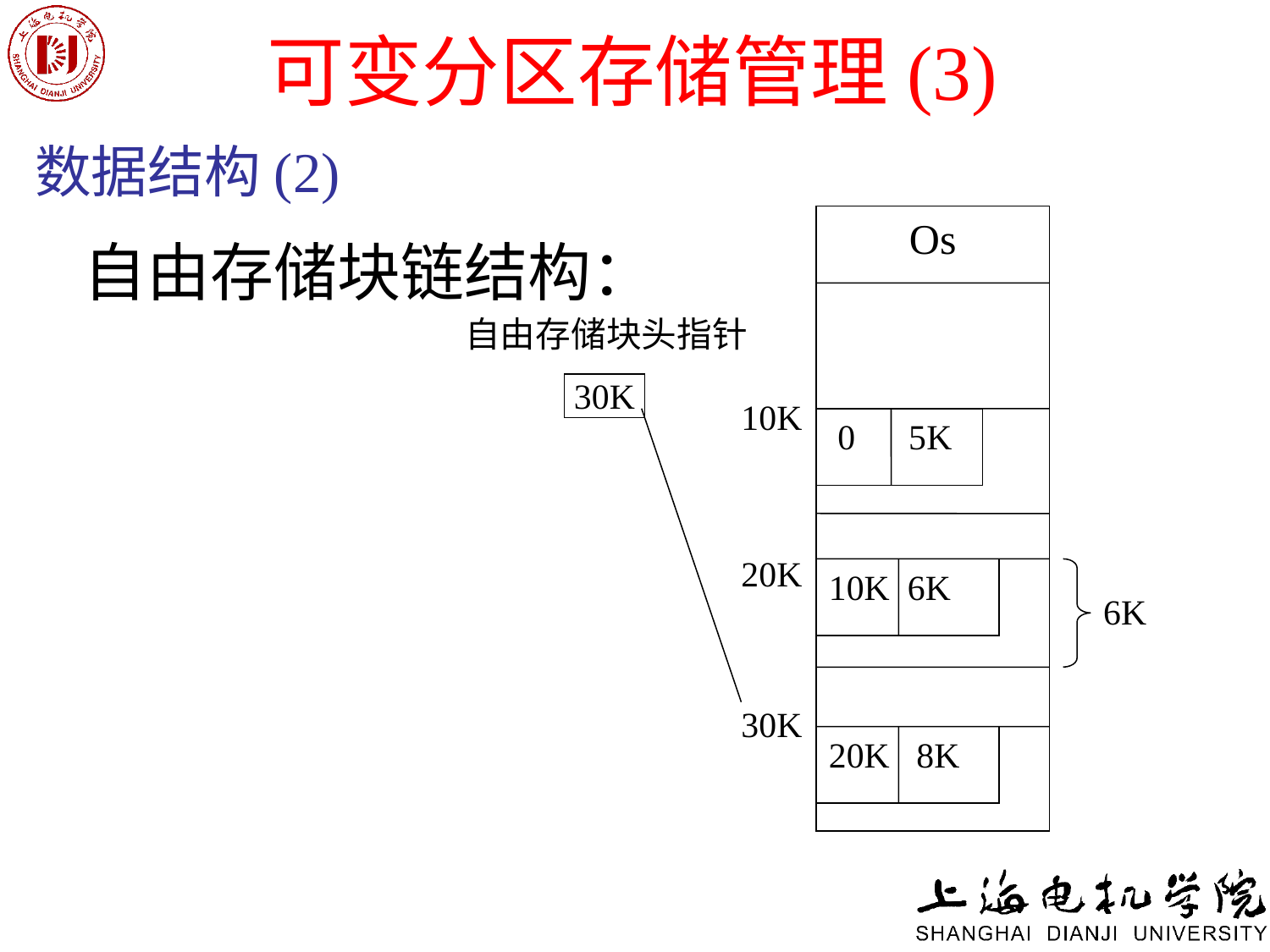

# 可变分区存储管理(3)
数据结构(2)
Os

自由存储块头指针
30K
10K

 0      5K

20K
10K  6K

6K

30K
20K   8K

   自由存储块链结构：